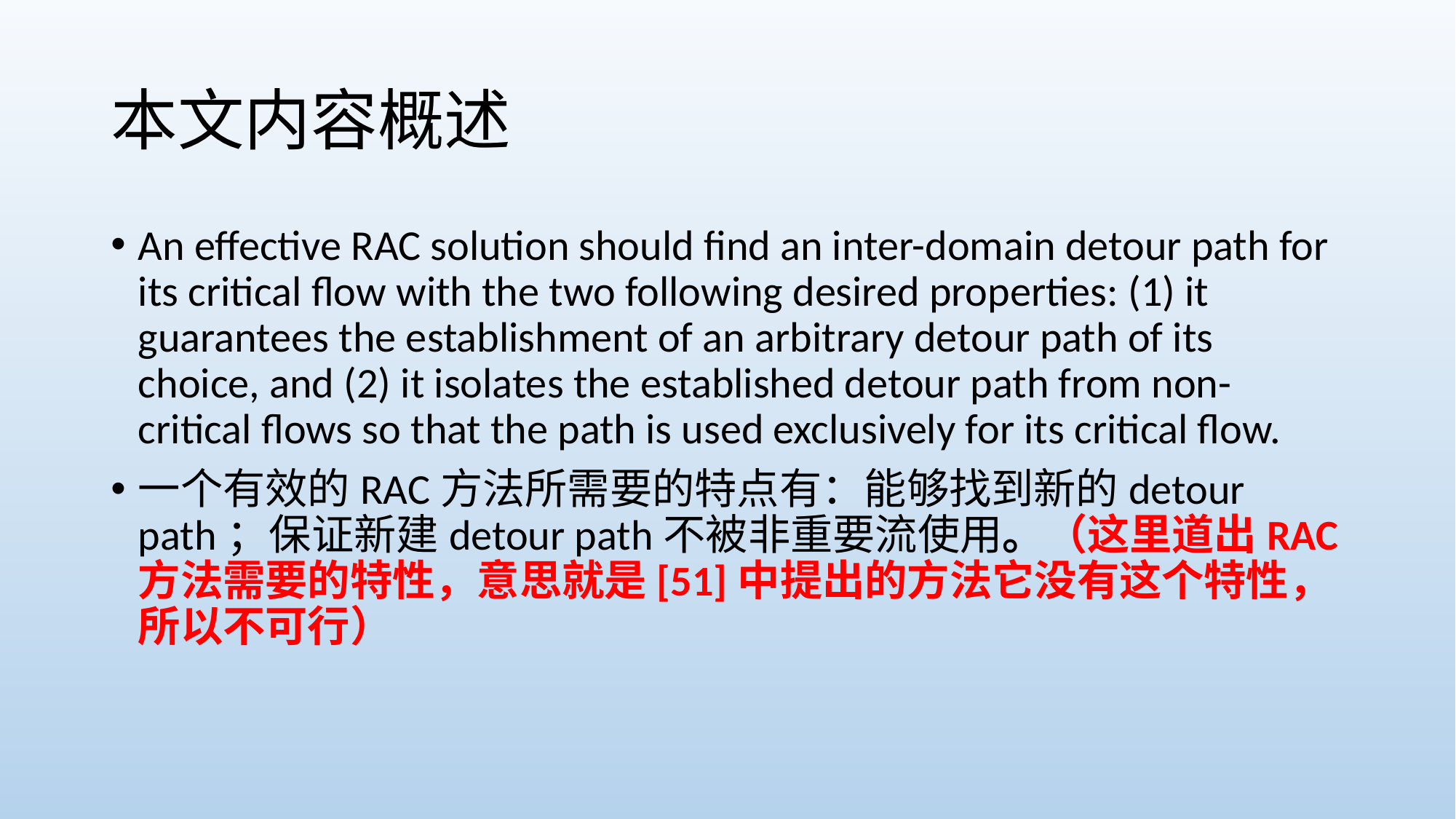

# 本文内容概述
An effective RAC solution should find an inter-domain detour path for its critical flow with the two following desired properties: (1) it guarantees the establishment of an arbitrary detour path of its choice, and (2) it isolates the established detour path from non-critical flows so that the path is used exclusively for its critical flow.
一个有效的RAC方法所需要的特点有：能够找到新的detour path；保证新建detour path不被非重要流使用。（这里道出RAC方法需要的特性，意思就是[51]中提出的方法它没有这个特性，所以不可行）